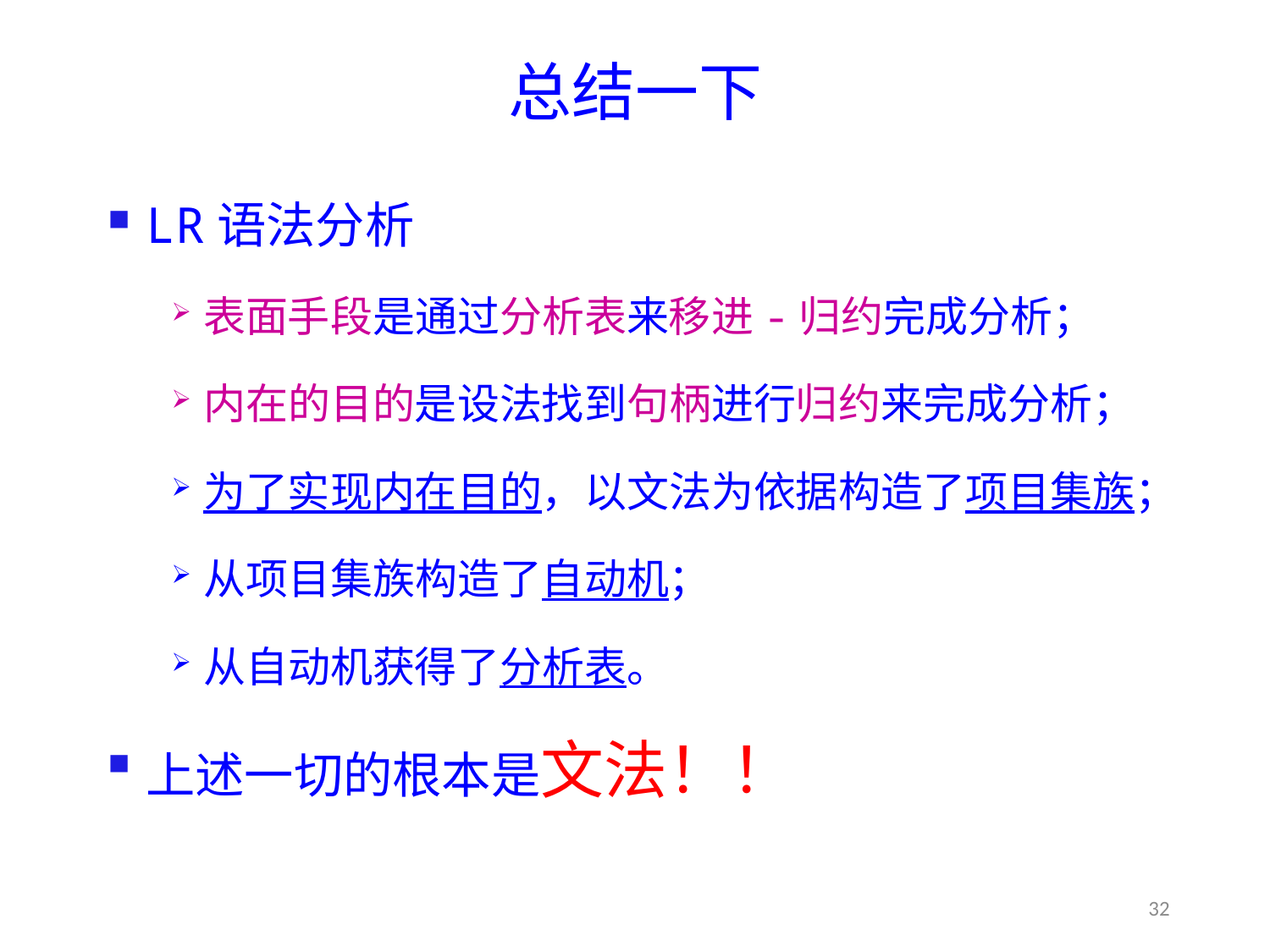

# 总结一下
LR语法分析
表面手段是通过分析表来移进-归约完成分析；
内在的目的是设法找到句柄进行归约来完成分析；
为了实现内在目的，以文法为依据构造了项目集族；
从项目集族构造了自动机；
从自动机获得了分析表。
上述一切的根本是文法！！
32